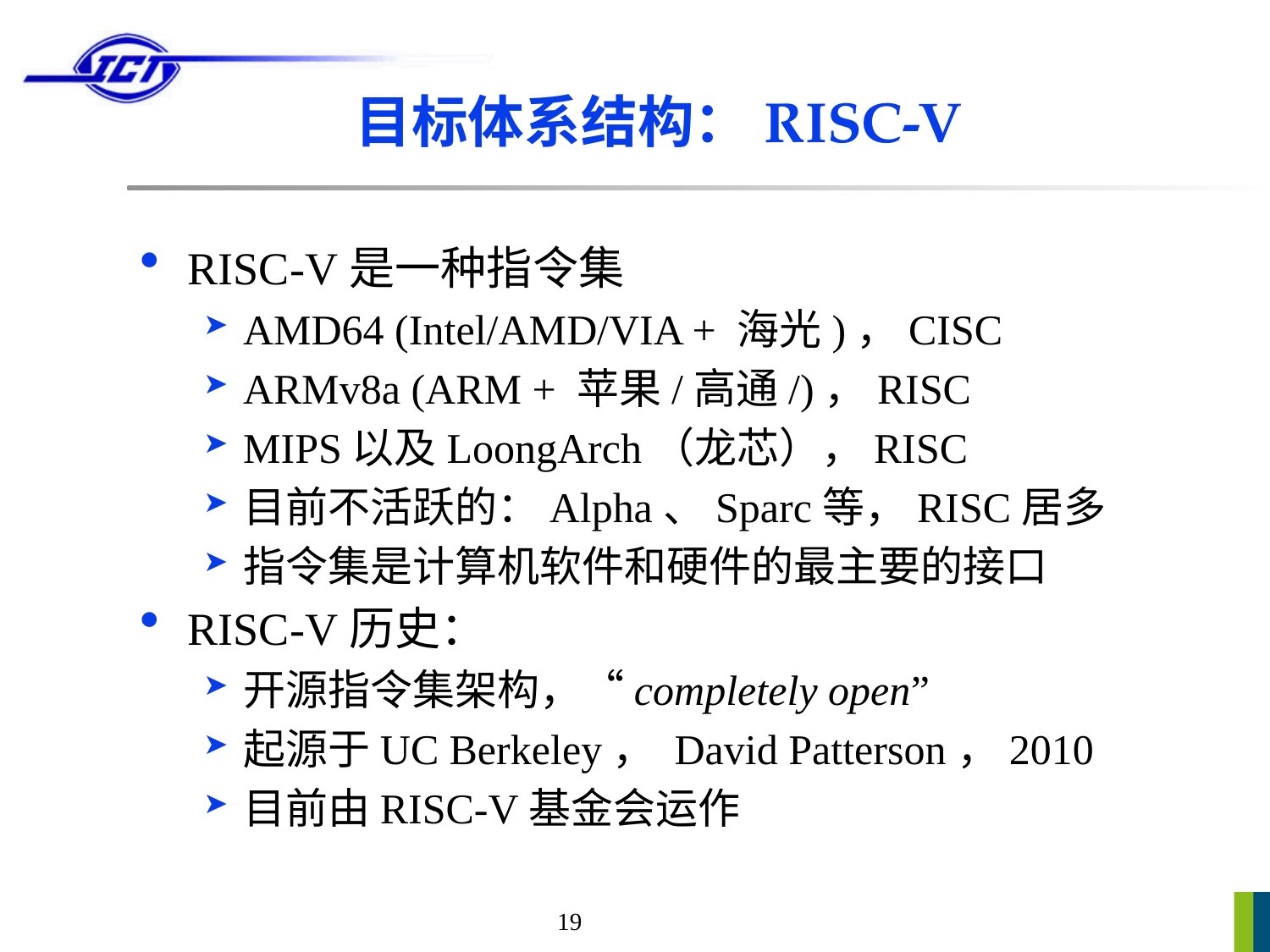

# 目标体系结构：RISC-V
RISC-V是一种指令集
AMD64 (Intel/AMD/VIA + 海光)，CISC
ARMv8a (ARM + 苹果/高通/)，RISC
MIPS以及LoongArch（龙芯），RISC
目前不活跃的：Alpha、Sparc等，RISC居多
指令集是计算机软件和硬件的最主要的接口
RISC-V历史：
开源指令集架构，“completely open”
起源于UC Berkeley， David Patterson，2010
目前由RISC-V基金会运作